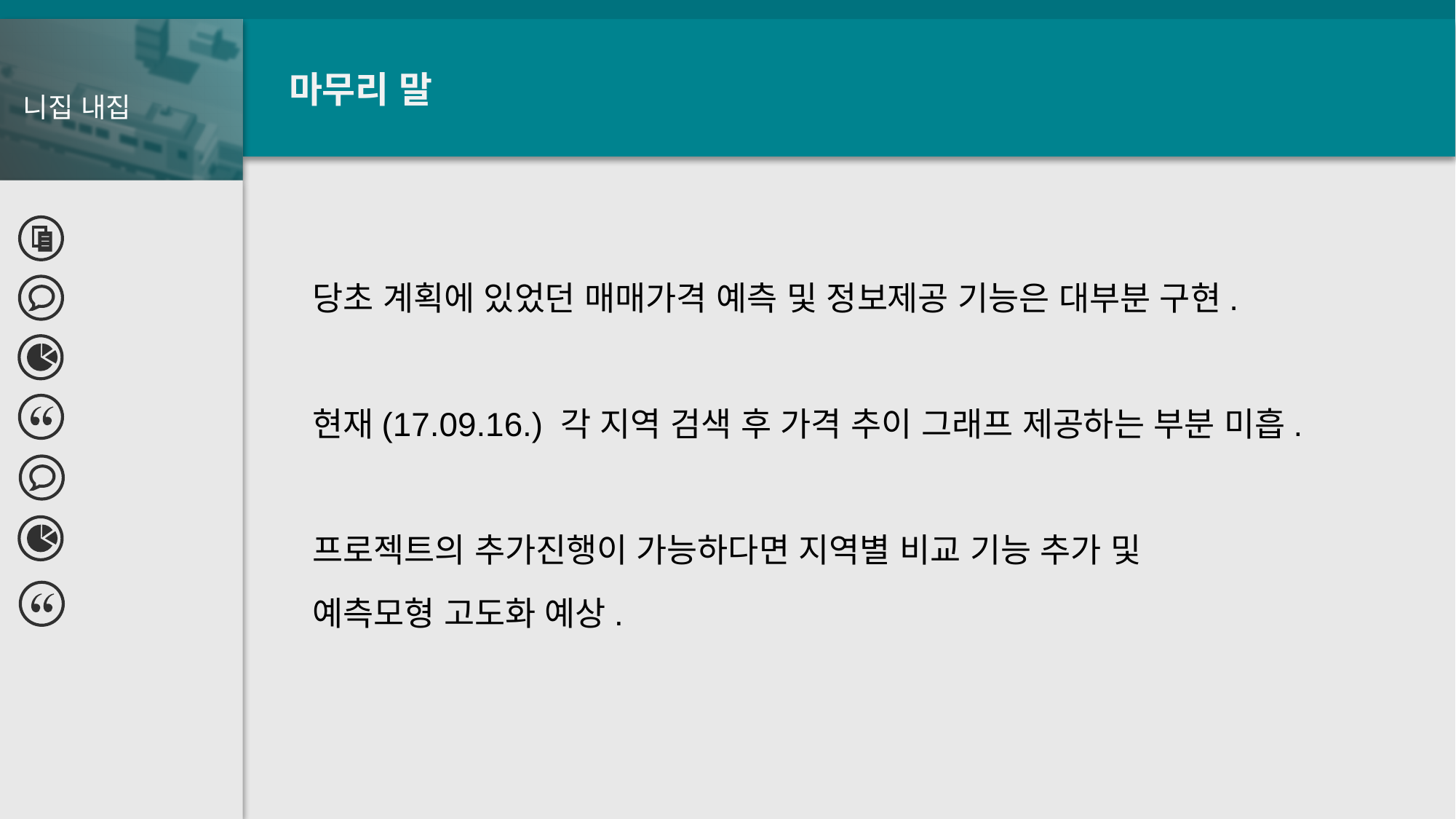

마무리 말
당초 계획에 있었던 매매가격 예측 및 정보제공 기능은 대부분 구현.

현재(17.09.16.) 각 지역 검색 후 가격 추이 그래프 제공하는 부분 미흡.

프로젝트의 추가진행이 가능하다면 지역별 비교 기능 추가 및
예측모형 고도화 예상.